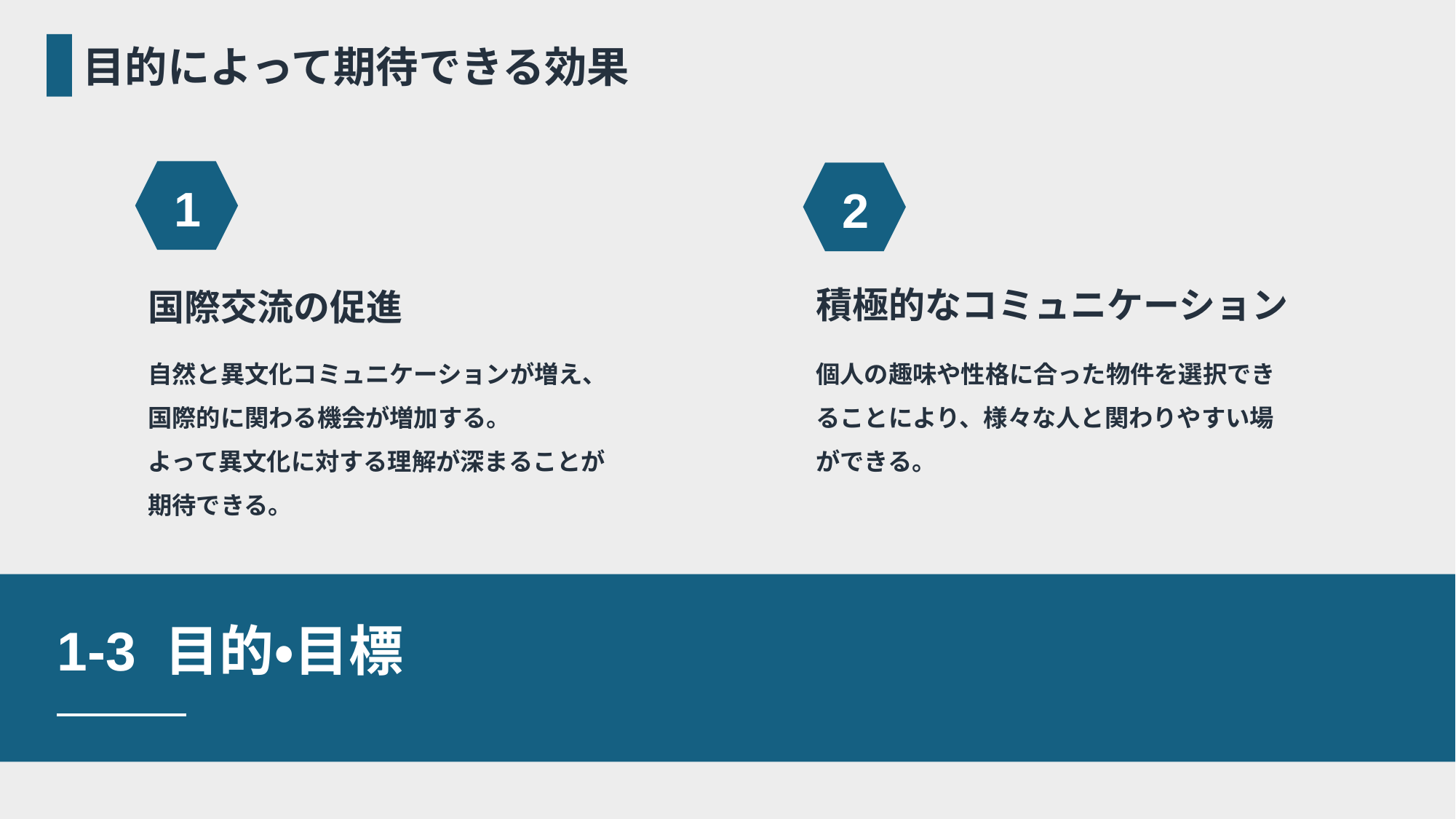

目的によって期待できる効果

1

2
積極的なコミュニケーション
国際交流の促進
自然と異文化コミュニケーションが増え、国際的に関わる機会が増加する。
よって異文化に対する理解が深まることが期待できる。
個人の趣味や性格に合った物件を選択できることにより、様々な人と関わりやすい場ができる。

1-3 目的・目標